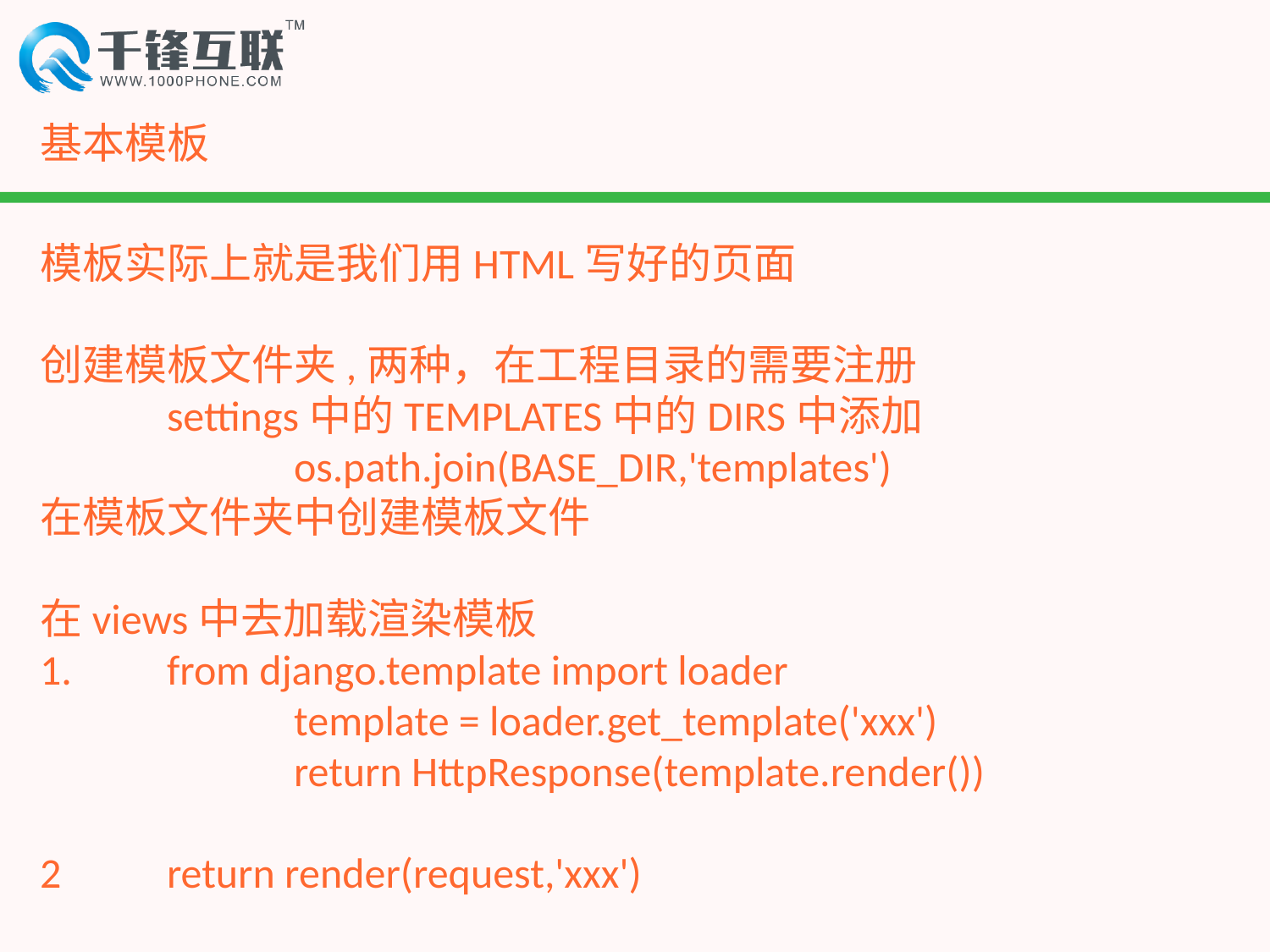

# 基本模板
模板实际上就是我们用HTML写好的页面

创建模板文件夹,两种，在工程目录的需要注册
	settings中的TEMPLATES中的DIRS中添加
		os.path.join(BASE_DIR,'templates')
在模板文件夹中创建模板文件

在views中去加载渲染模板
1.	from django.template import loader
		template = loader.get_template('xxx')
		return HttpResponse(template.render())

2 	return render(request,'xxx')